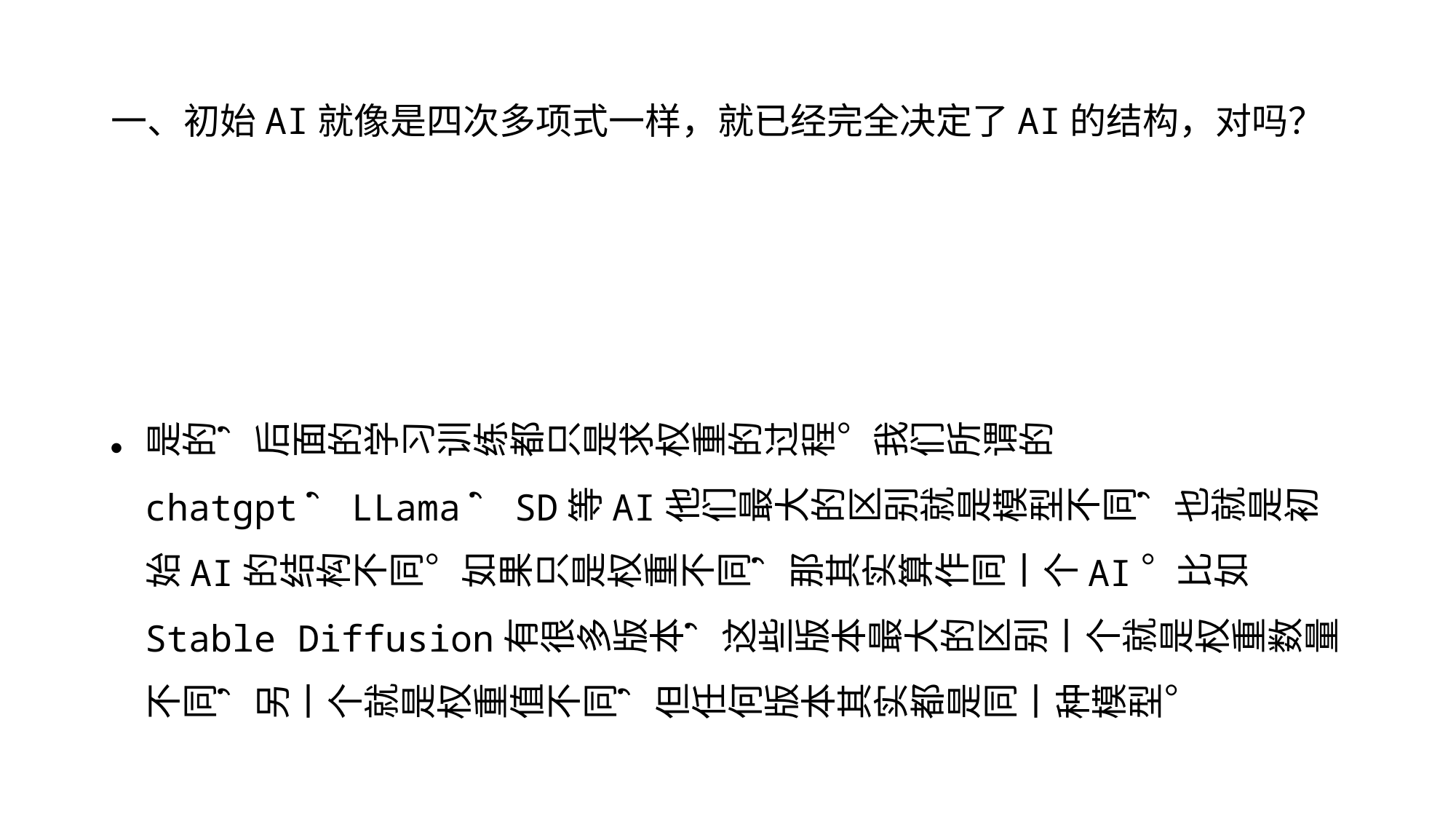

是的，后面的学习训练都只是求权重的过程。我们所谓的chatgpt，LLama，SD等AI他们最大的区别就是模型不同，也就是初始AI的结构不同。如果只是权重不同，那其实算作同一个AI。比如Stable Diffusion有很多版本，这些版本最大的区别一个就是权重数量不同，另一个就是权重值不同，但任何版本其实都是同一种模型。
# 一、初始AI就像是四次多项式一样，就已经完全决定了AI的结构，对吗？